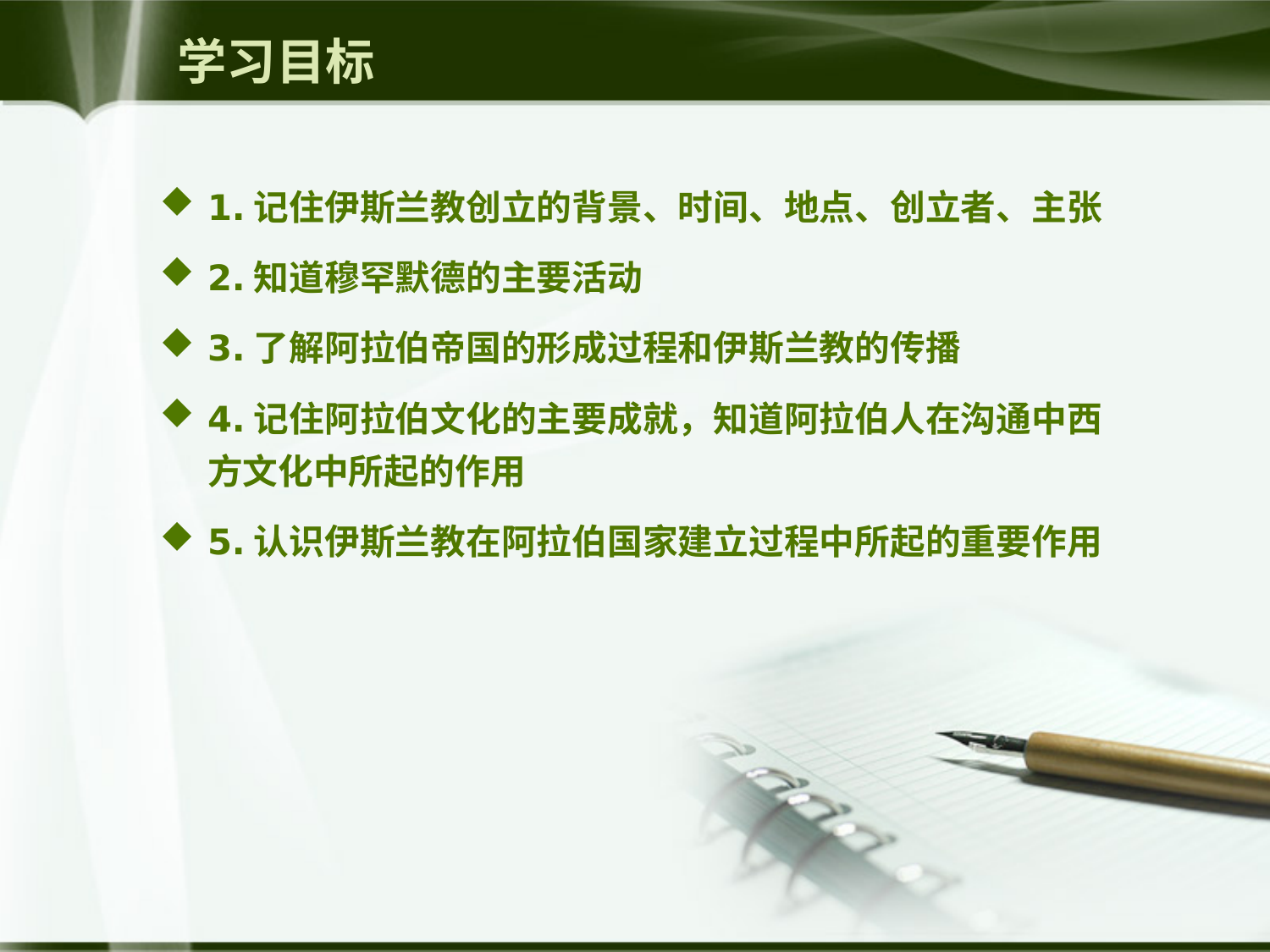

# 学习目标
1.记住伊斯兰教创立的背景、时间、地点、创立者、主张
2.知道穆罕默德的主要活动
3.了解阿拉伯帝国的形成过程和伊斯兰教的传播
4.记住阿拉伯文化的主要成就，知道阿拉伯人在沟通中西方文化中所起的作用
5.认识伊斯兰教在阿拉伯国家建立过程中所起的重要作用